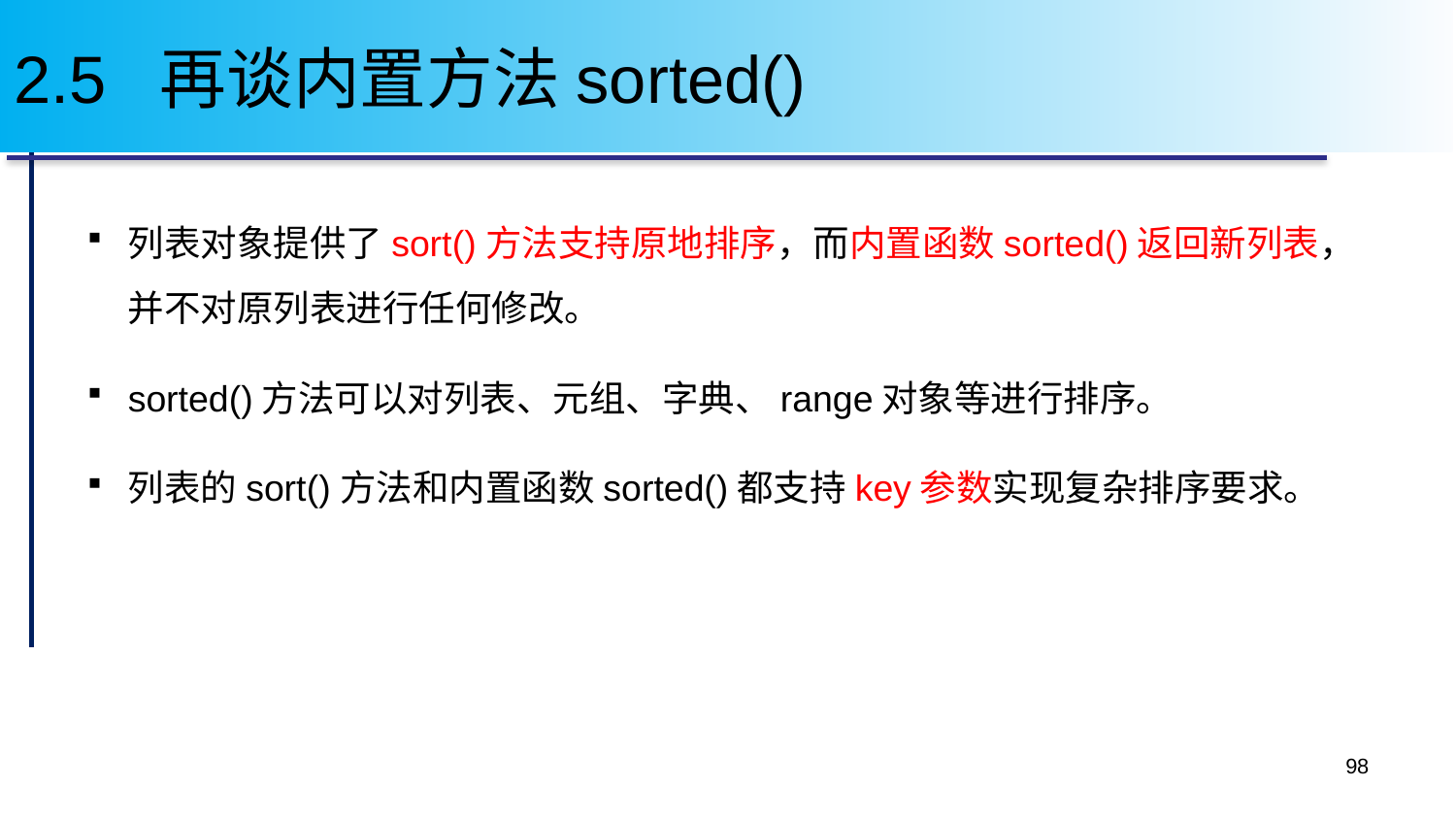

# 2.5  再谈内置方法sorted()
列表对象提供了sort()方法支持原地排序，而内置函数sorted()返回新列表，并不对原列表进行任何修改。
sorted()方法可以对列表、元组、字典、range对象等进行排序。
列表的sort()方法和内置函数sorted()都支持key参数实现复杂排序要求。
98